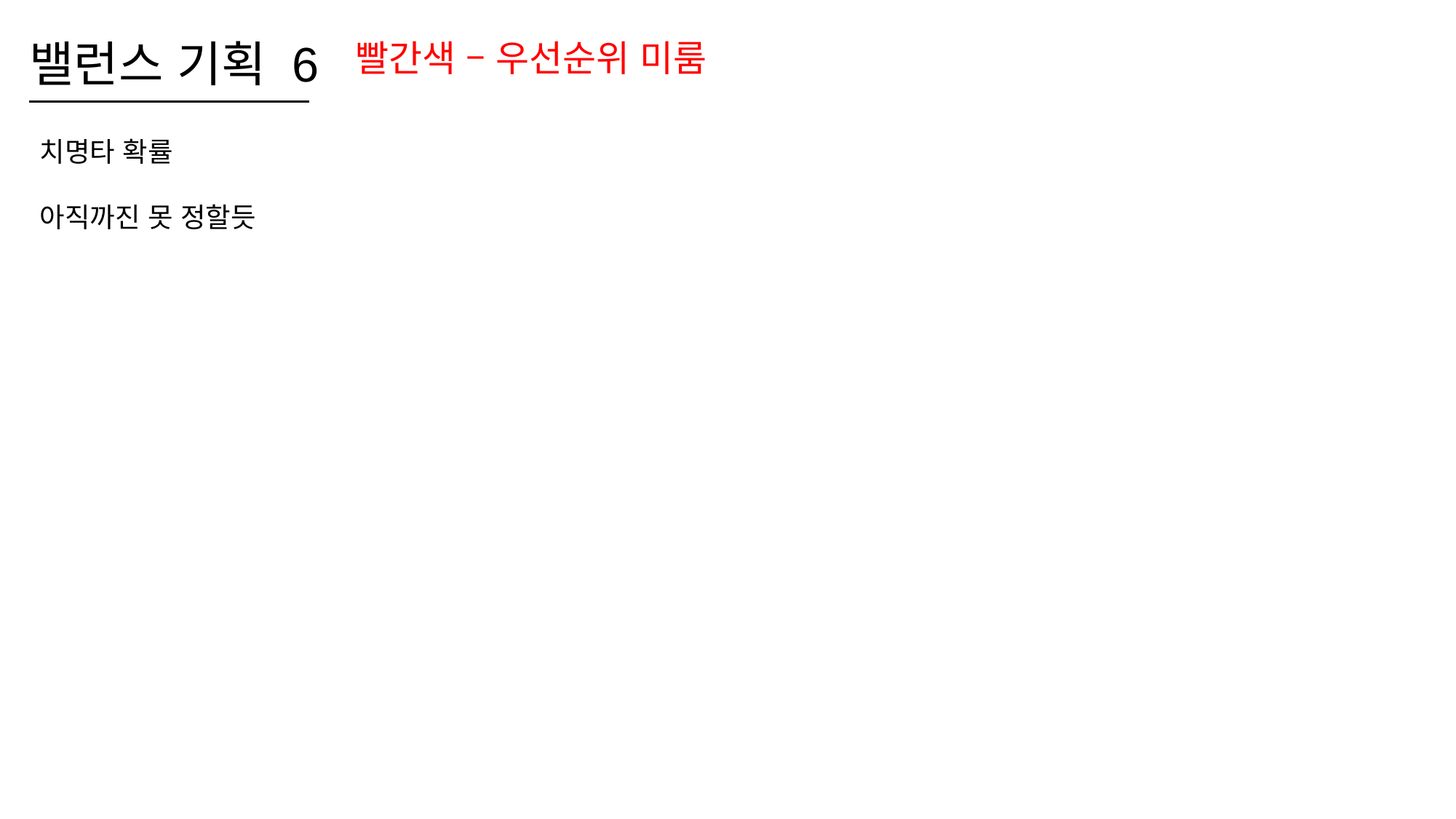

밸런스 기획 6
빨간색 – 우선순위 미룸
치명타 확률

아직까진 못 정할듯